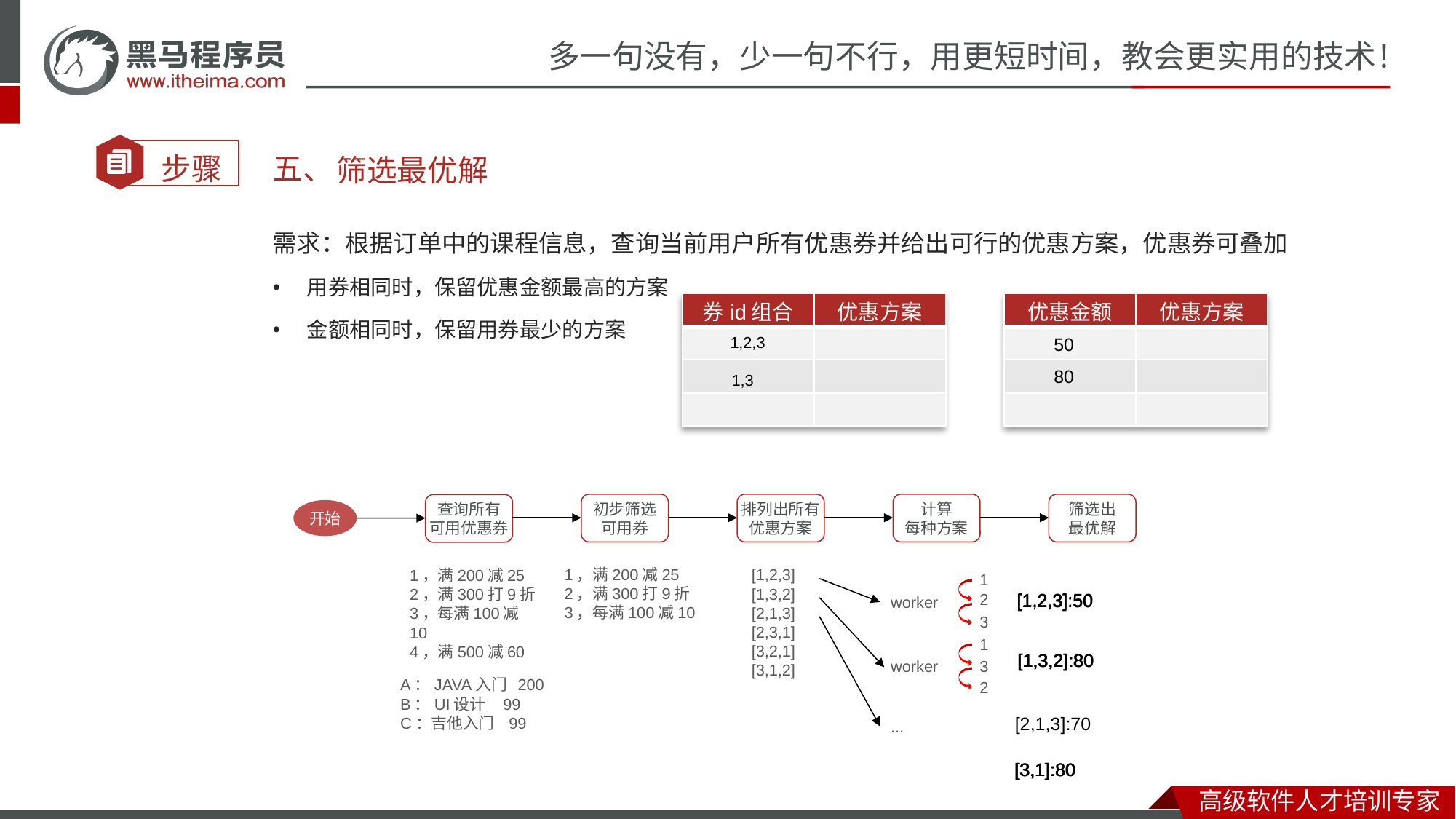

五、
筛选最优解
需求：根据订单中的课程信息，查询当前用户所有优惠券并给出可行的优惠方案，优惠券可叠加
用券相同时，保留优惠金额最高的方案
金额相同时，保留用券最少的方案
| 券id组合 | 优惠方案 |
| --- | --- |
|  |  |
|  |  |
|  |  |
| 优惠金额 | 优惠方案 |
| --- | --- |
|  |  |
|  |  |
|  |  |
1,2,3
50
80
1,3
初步筛选
可用券
排列出所有优惠方案
计算
每种方案
筛选出
最优解
查询所有
可用优惠券
开始
1，满200减25
[1,2,3]
[1,3,2]
[2,1,3]
[2,3,1]
[3,2,1]
[3,1,2]
1，满200减25
2，满300打9折
3，每满100减10
4，满500减60
1
2，满300打9折

[1,2,3]:50
2
[1,2,3]:50
[1,2,3]:50
worker
3，每满100减10

3
1

[1,3,2]:80
[1,3,2]:80
[1,3,2]:80
worker
3

A：JAVA入门  200
B：UI设计    99
C：吉他入门   99
2
[2,1,3]:70
...
[3,1]:80
[3,1]:80
[3,1]:80